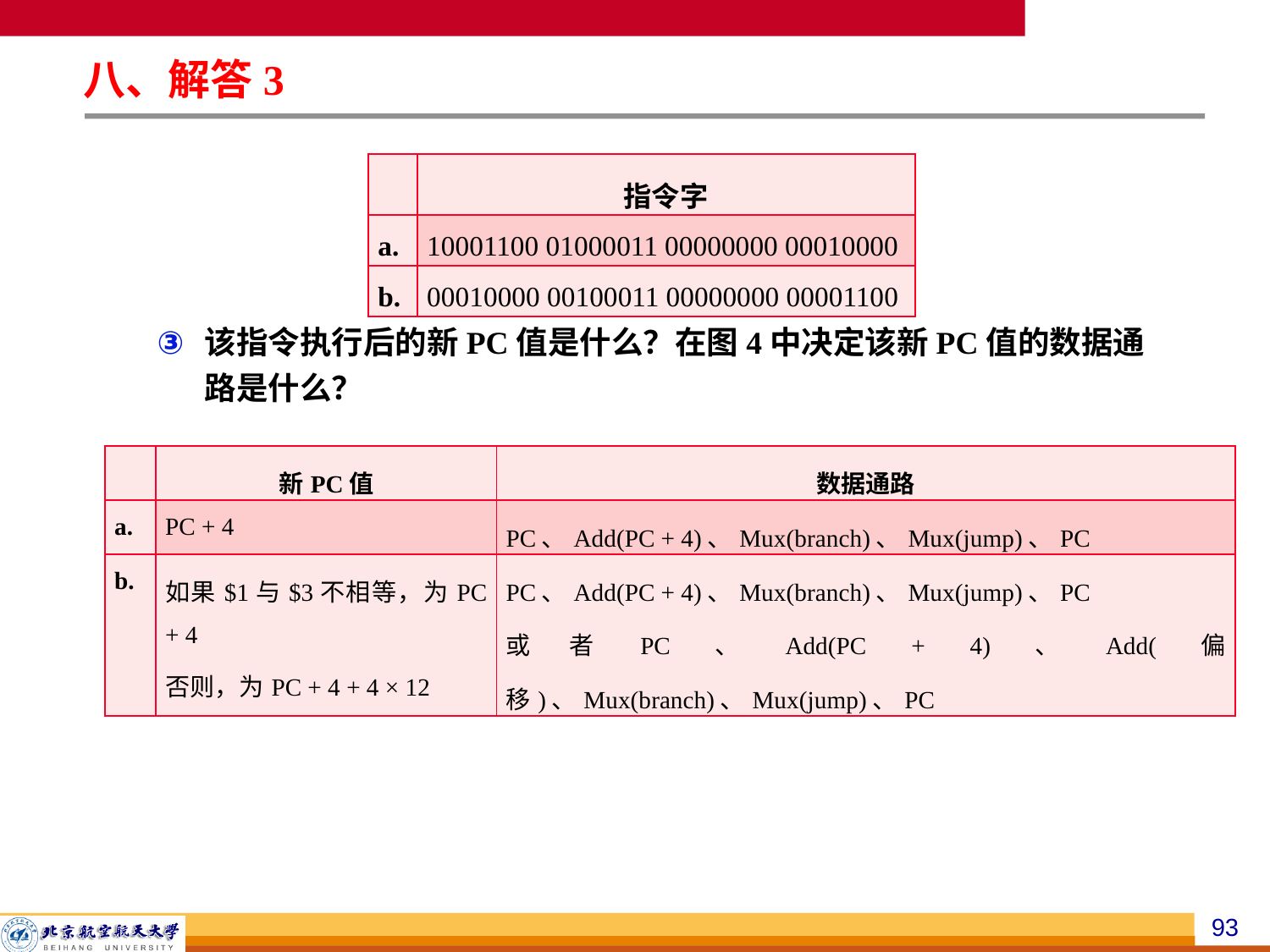

八、解答3

该指令执行后的新PC值是什么？在图4中决定该新PC值的数据通路是什么？
|  | 指令字 |
| --- | --- |
| a. | 10001100 01000011 00000000 00010000 |
| b. | 00010000 00100011 00000000 00001100 |
|  | 新PC值 | 数据通路 |
| --- | --- | --- |
| a. | PC + 4 | PC、Add(PC + 4)、Mux(branch)、Mux(jump)、PC |
| b. | 如果$1与$3不相等，为PC + 4 否则，为PC + 4 + 4 × 12 | PC、Add(PC + 4)、Mux(branch)、Mux(jump)、PC 或者PC、Add(PC + 4)、Add(偏移)、Mux(branch)、Mux(jump)、PC |